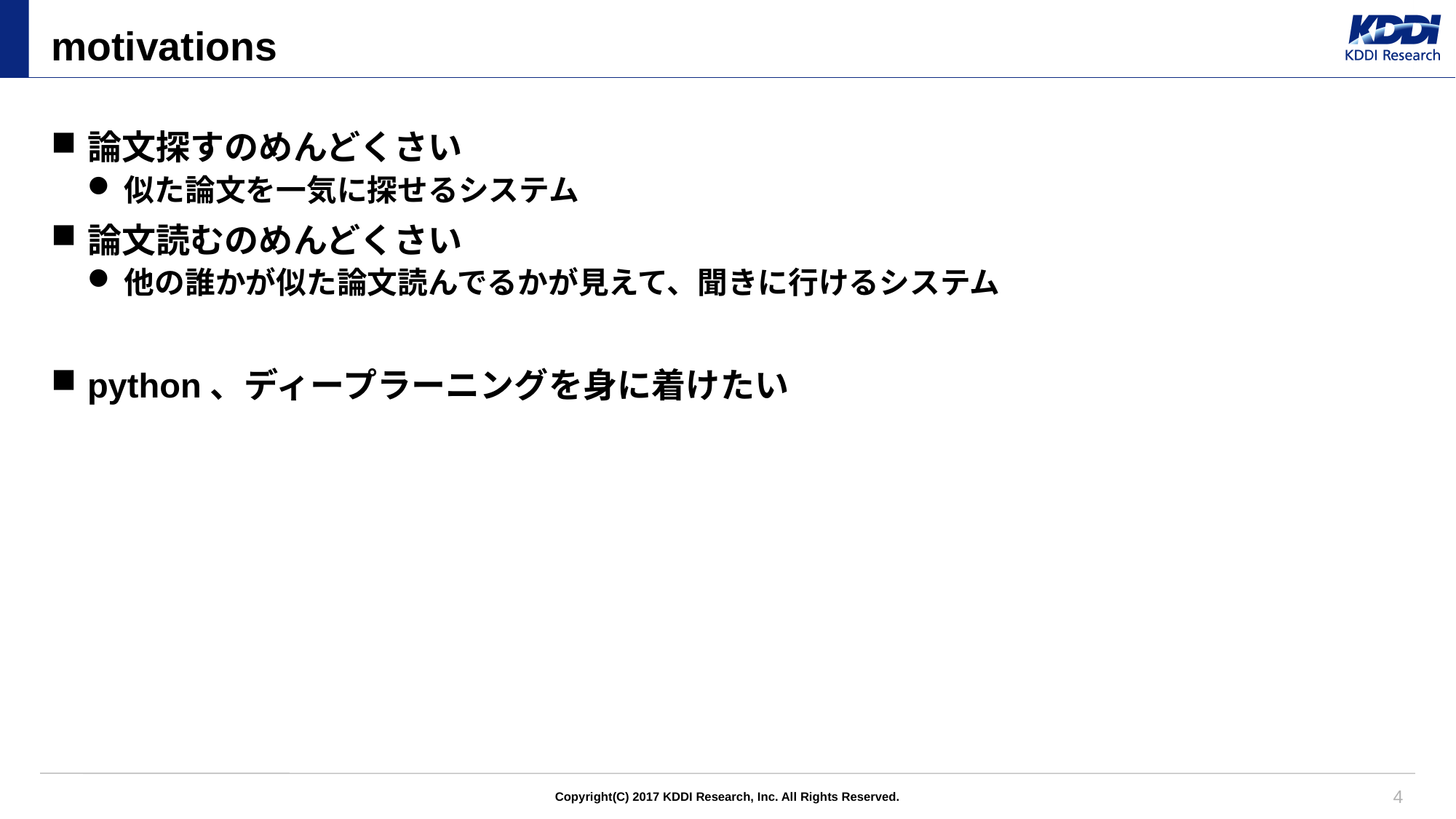

# motivations
論文探すのめんどくさい
似た論文を一気に探せるシステム
論文読むのめんどくさい
他の誰かが似た論文読んでるかが見えて、聞きに行けるシステム

python、ディープラーニングを身に着けたい
4